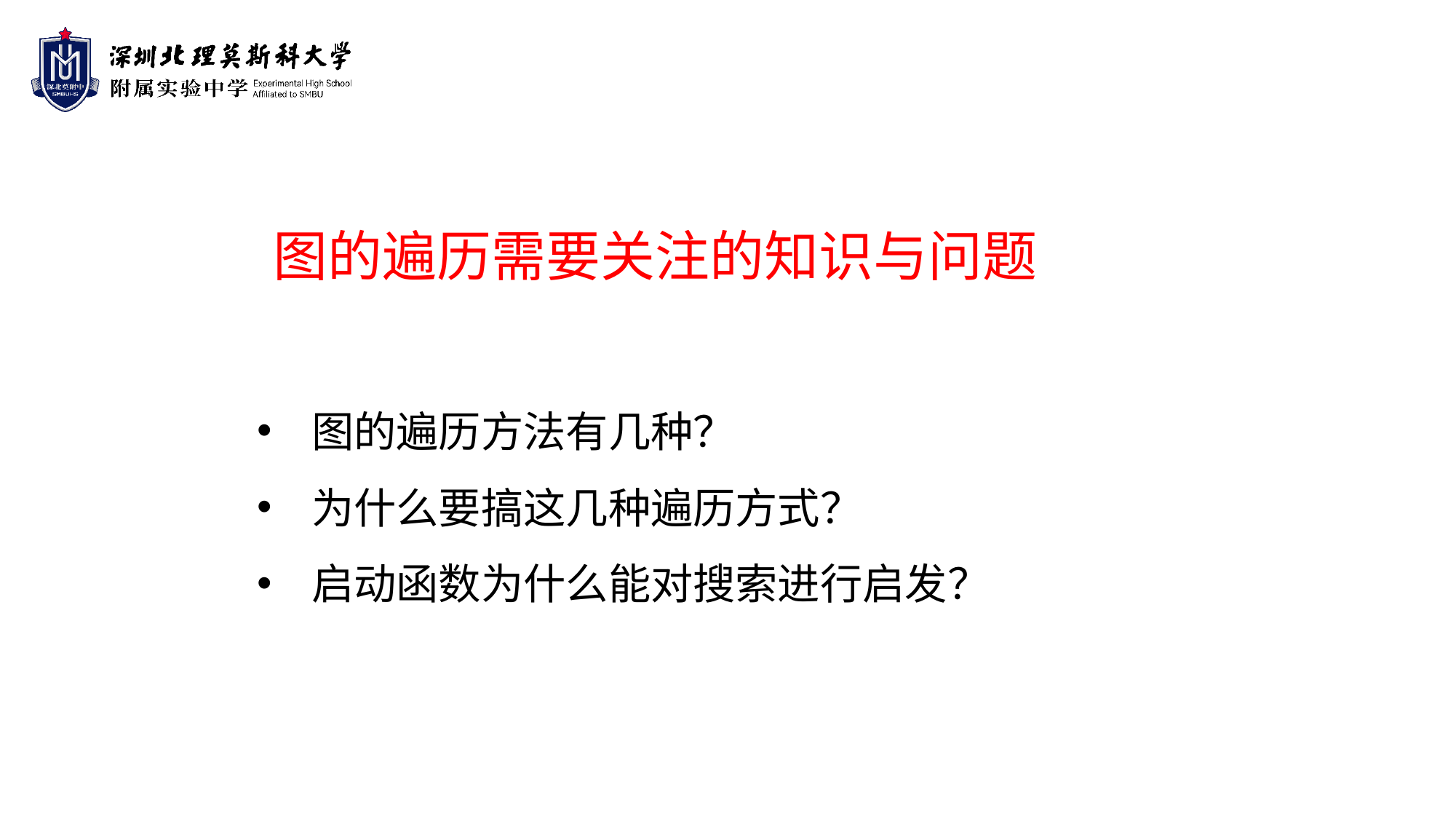

图的遍历需要关注的知识与问题
图的遍历方法有几种？
为什么要搞这几种遍历方式？
启动函数为什么能对搜索进行启发？